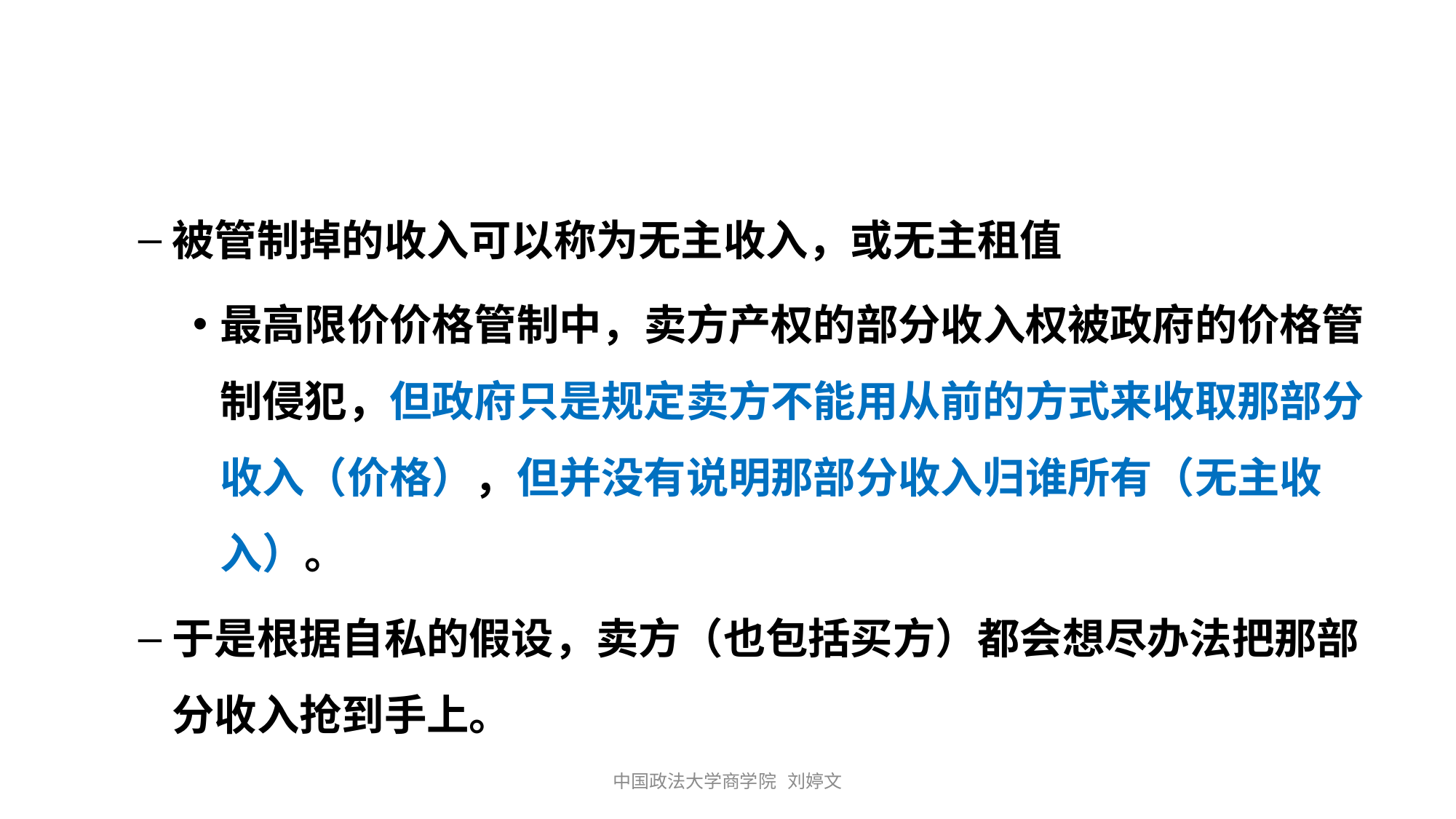

#
被管制掉的收入可以称为无主收入，或无主租值
最高限价价格管制中，卖方产权的部分收入权被政府的价格管制侵犯，但政府只是规定卖方不能用从前的方式来收取那部分收入（价格），但并没有说明那部分收入归谁所有（无主收入）。
于是根据自私的假设，卖方（也包括买方）都会想尽办法把那部分收入抢到手上。

中国政法大学商学院  刘婷文